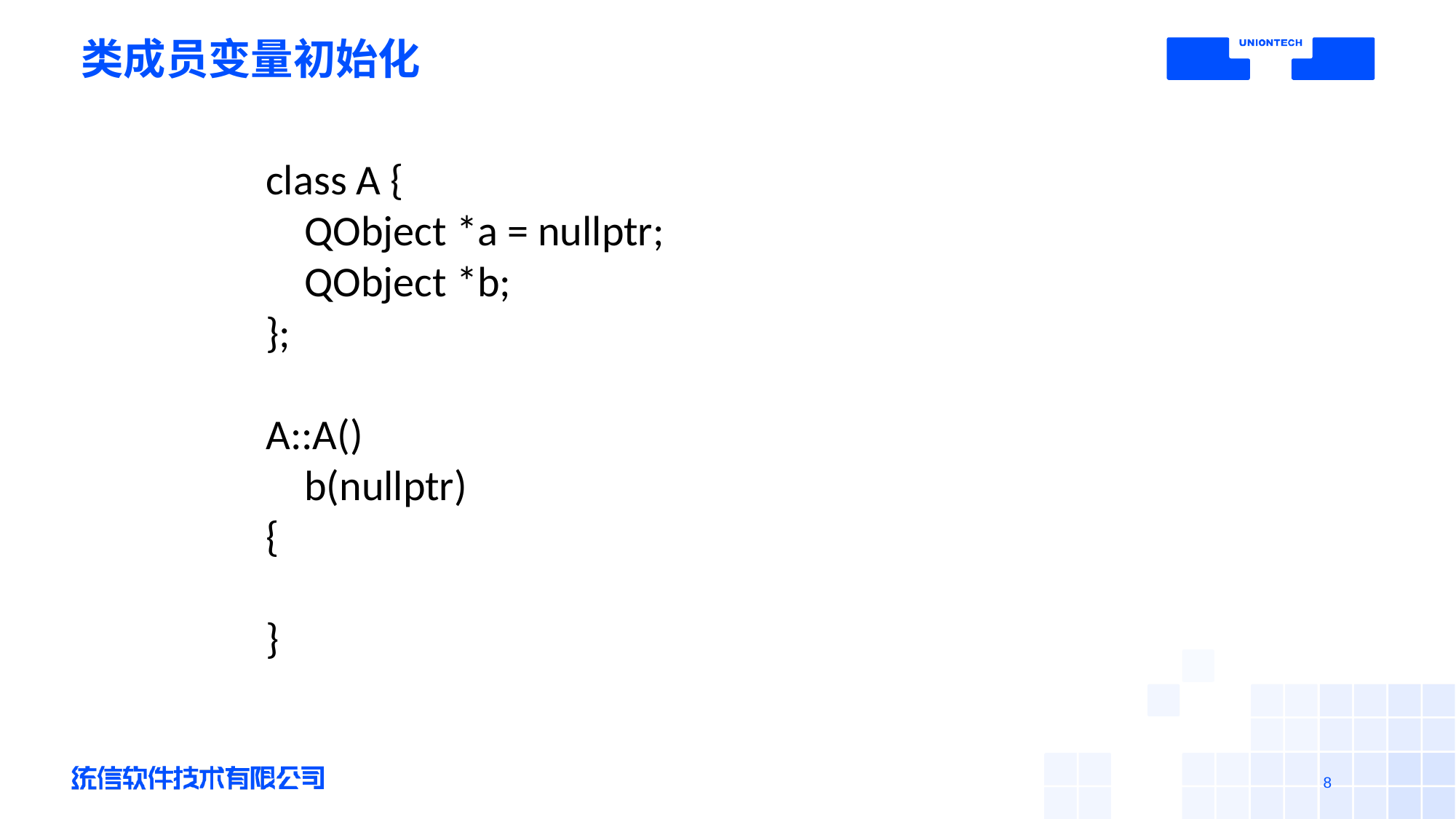

# 类成员变量初始化
class A {
    QObject *a = nullptr;
    QObject *b;
};

A::A()
    b(nullptr)
{

}